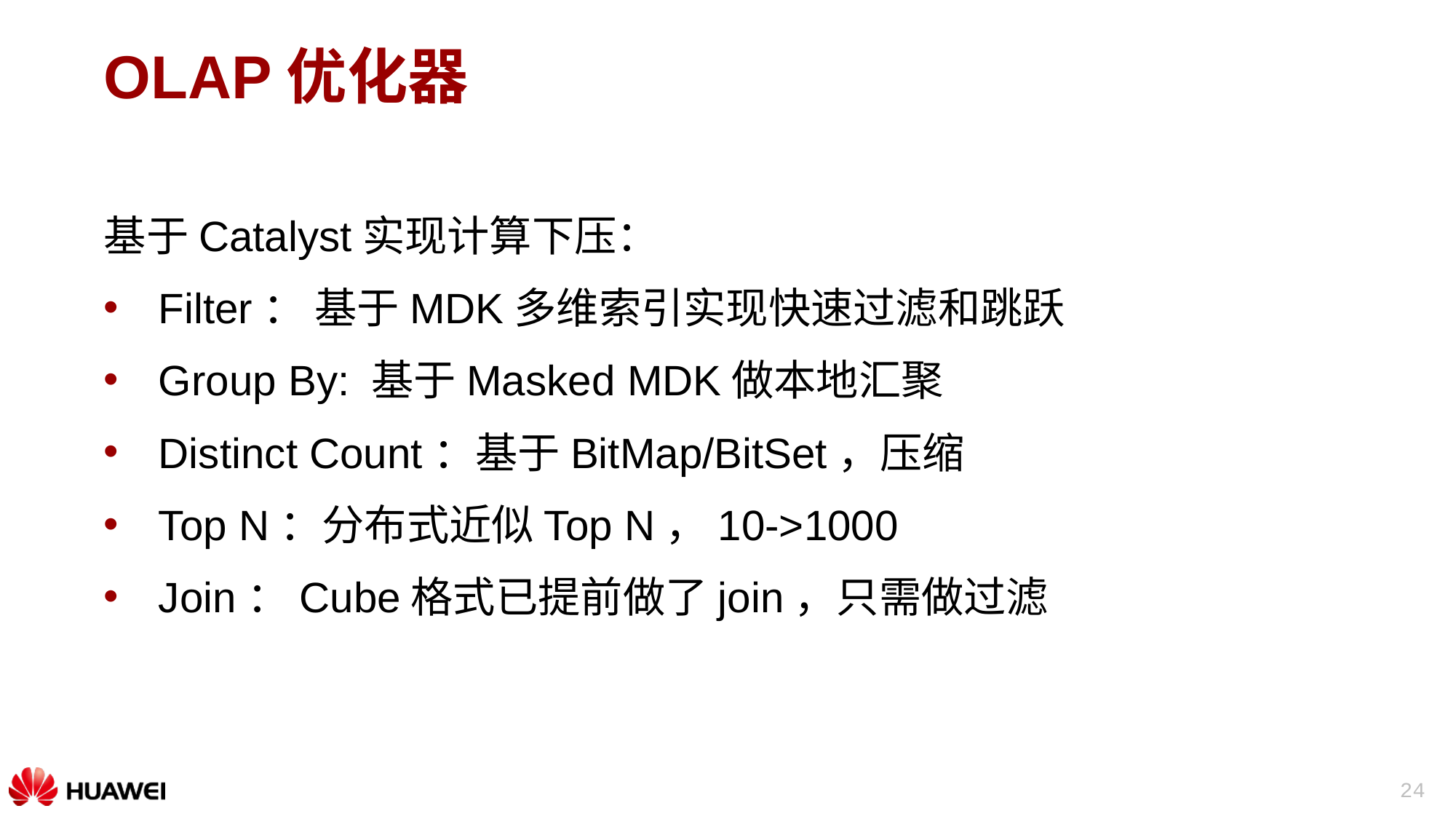

# OLAP优化器
基于Catalyst实现计算下压：
Filter： 基于MDK多维索引实现快速过滤和跳跃
Group By: 基于Masked MDK做本地汇聚
Distinct Count：基于BitMap/BitSet，压缩
Top N：分布式近似Top N，10->1000
Join：Cube格式已提前做了join，只需做过滤